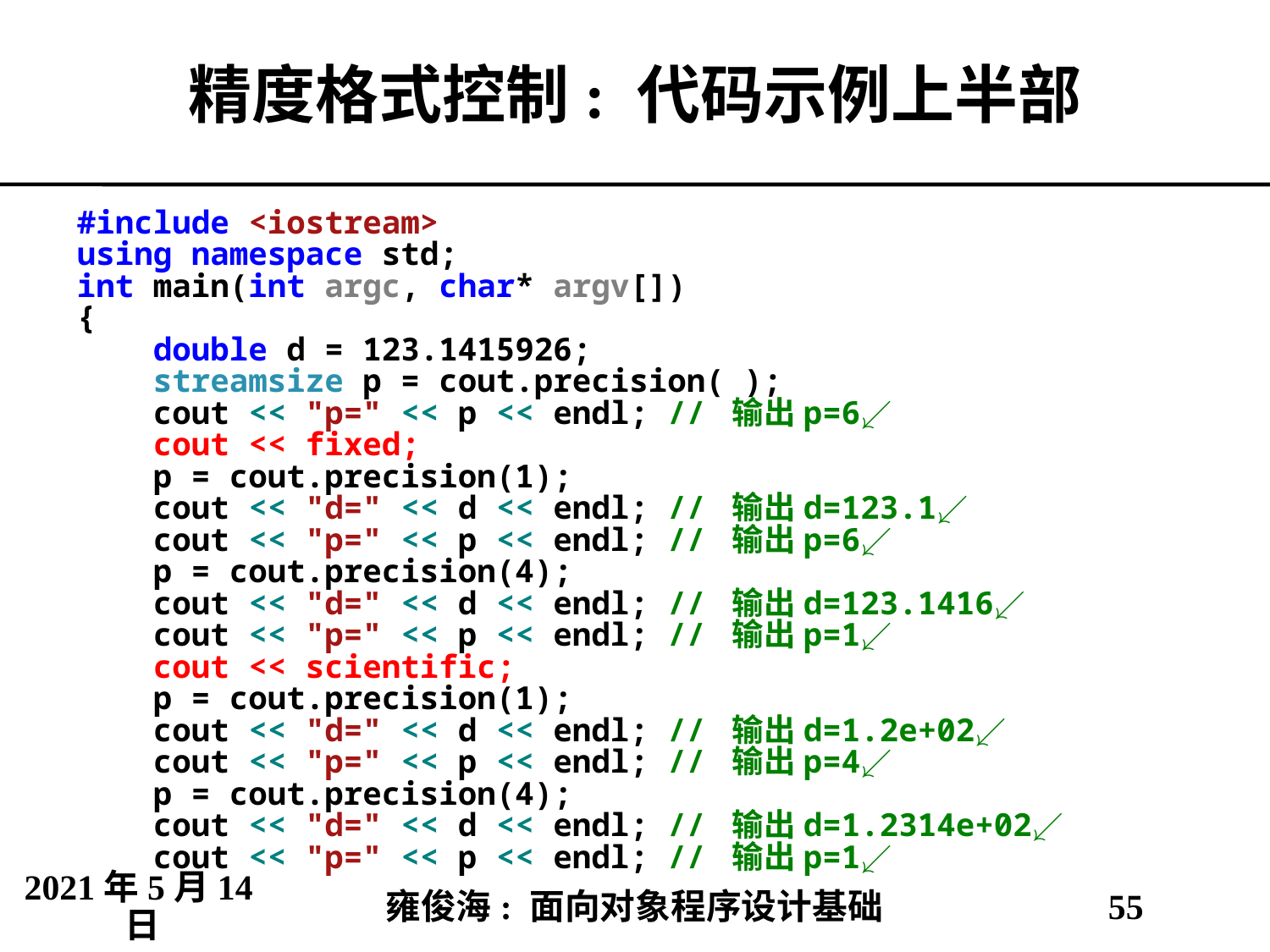

# 精度格式控制: 代码示例上半部

#include <iostream>
using namespace std;
int main(int argc, char* argv[])
{
    double d = 123.1415926;
    streamsize p = cout.precision( );
    cout << "p=" << p << endl; // 输出p=6↙
    cout << fixed;
    p = cout.precision(1);
    cout << "d=" << d << endl; // 输出d=123.1↙
    cout << "p=" << p << endl; // 输出p=6↙
    p = cout.precision(4);
    cout << "d=" << d << endl; // 输出d=123.1416↙
    cout << "p=" << p << endl; // 输出p=1↙
    cout << scientific;
    p = cout.precision(1);
    cout << "d=" << d << endl; // 输出d=1.2e+02↙
    cout << "p=" << p << endl; // 输出p=4↙
    p = cout.precision(4);
    cout << "d=" << d << endl; // 输出d=1.2314e+02↙
    cout << "p=" << p << endl; // 输出p=1↙
2021年5月14日
雍俊海: 面向对象程序设计基础
55